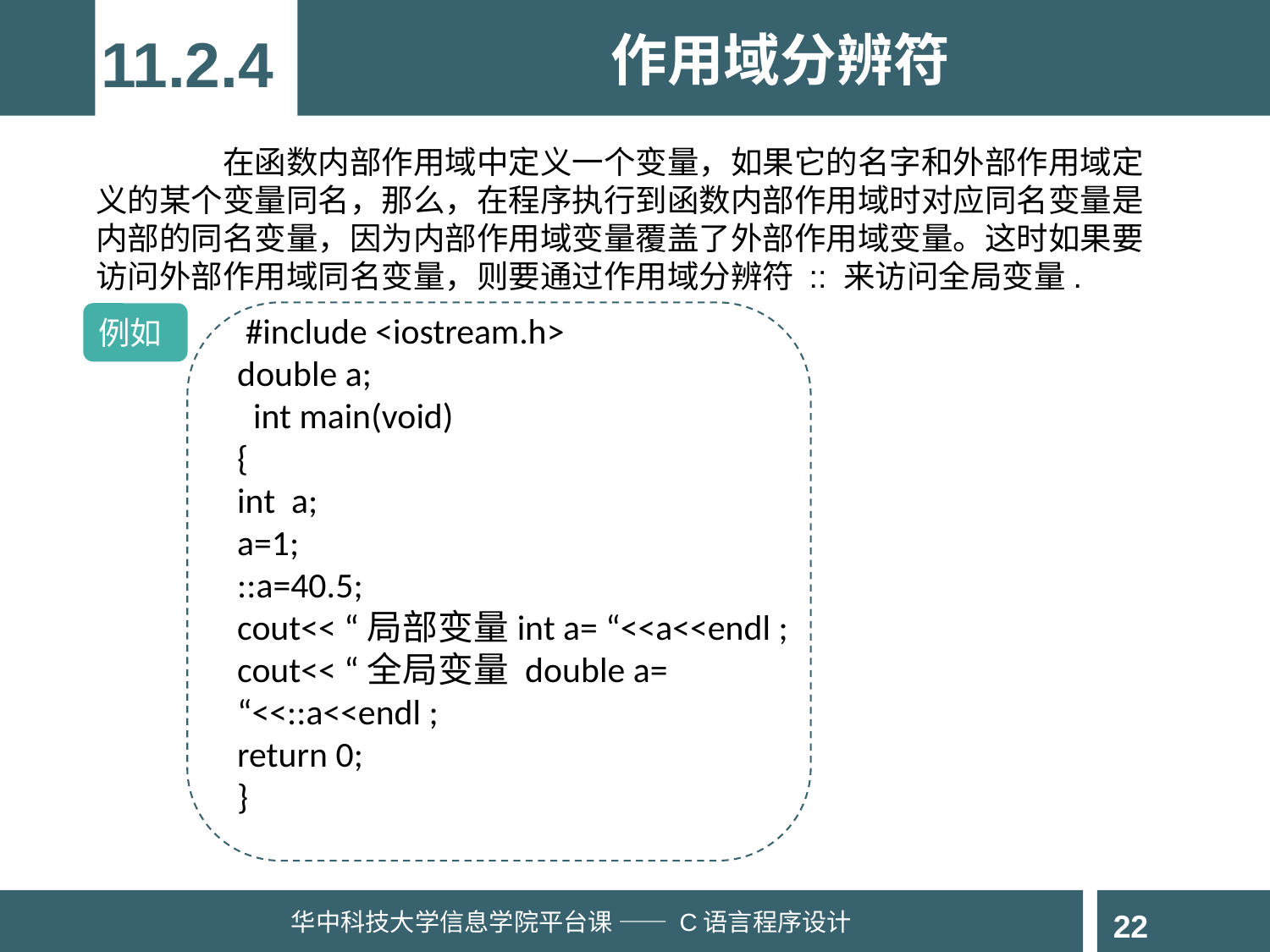

11.2.4
作用域分辨符
	在函数内部作用域中定义一个变量，如果它的名字和外部作用域定义的某个变量同名，那么，在程序执行到函数内部作用域时对应同名变量是内部的同名变量，因为内部作用域变量覆盖了外部作用域变量。这时如果要访问外部作用域同名变量，则要通过作用域分辨符 :: 来访问全局变量.

 #include <iostream.h>
double a;
  int main(void)
{
int  a;
a=1;
::a=40.5;
cout<< “局部变量int a= “<<a<<endl ;
cout<< “全局变量 double a= “<<::a<<endl ;
return 0;
}
例如